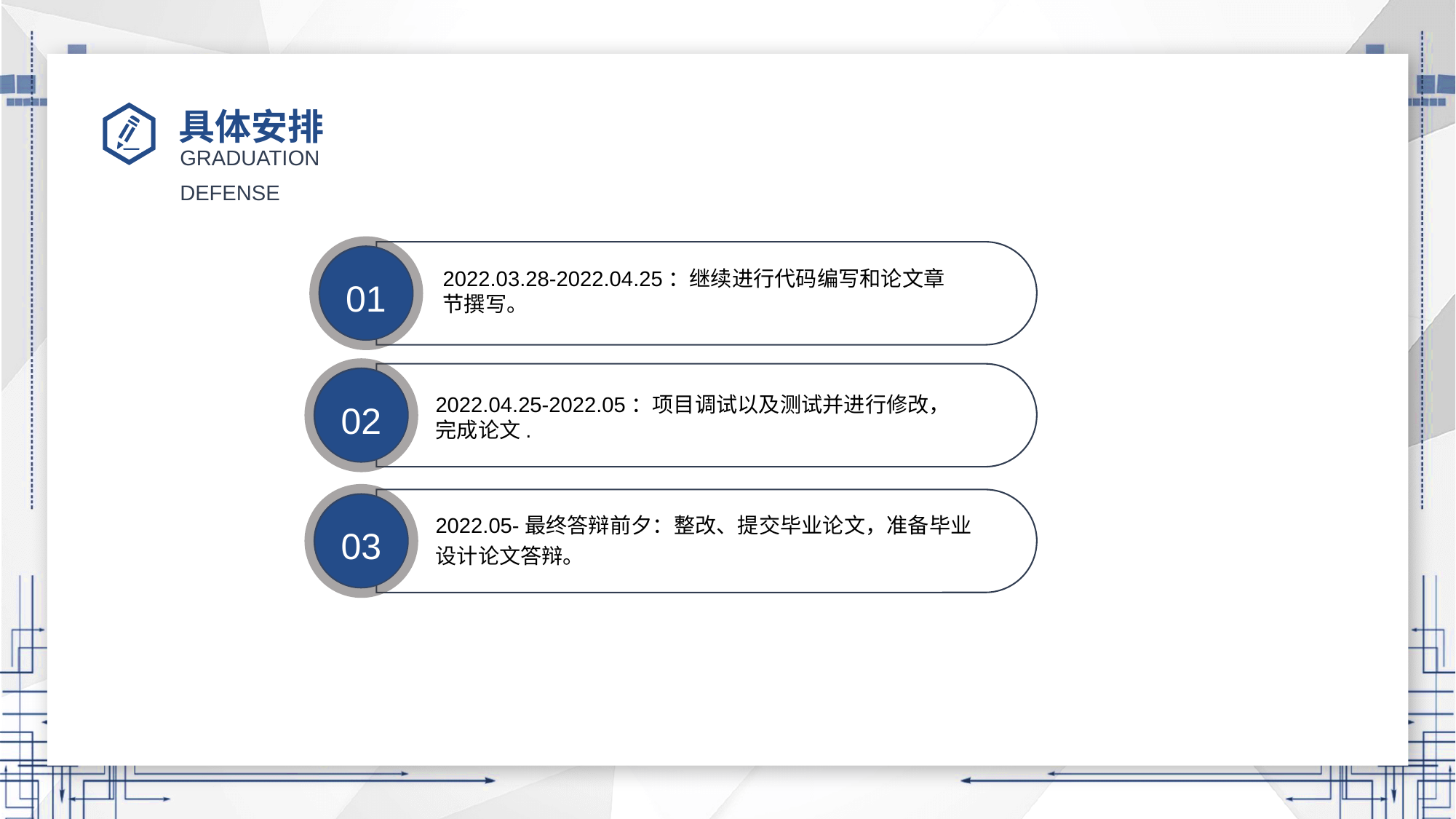

# 具体安排

01
2022.03.28-2022.04.25：继续进行代码编写和论文章节撰写。

02

2022.04.25-2022.05：项目调试以及测试并进行修改，完成论文.

03
2022.05-最终答辩前夕：整改、提交毕业论文，准备毕业设计论文答辩。